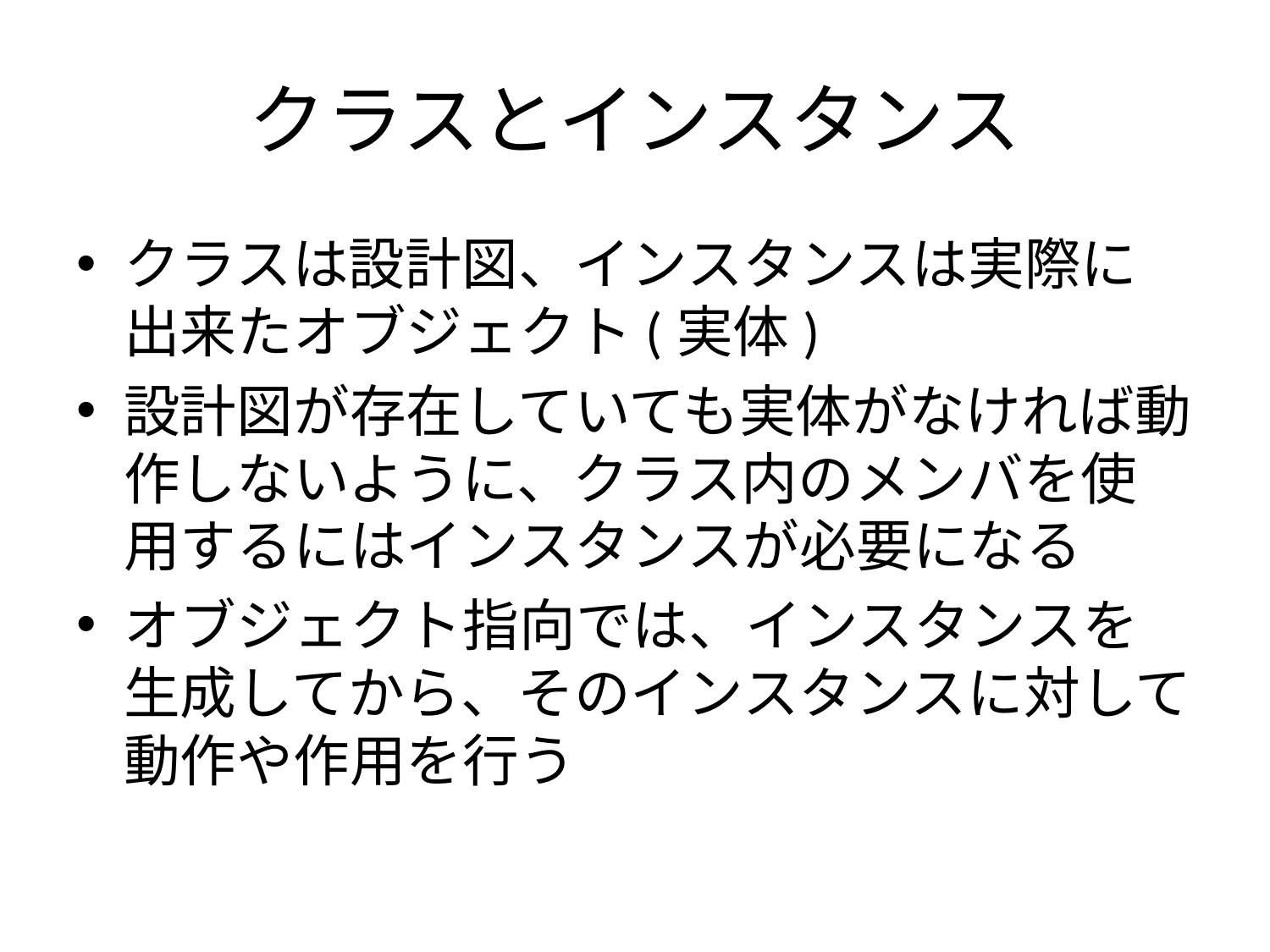

# クラスとインスタンス
クラスは設計図、インスタンスは実際に出来たオブジェクト(実体)
設計図が存在していても実体がなければ動作しないように、クラス内のメンバを使用するにはインスタンスが必要になる
オブジェクト指向では、インスタンスを生成してから、そのインスタンスに対して動作や作用を行う